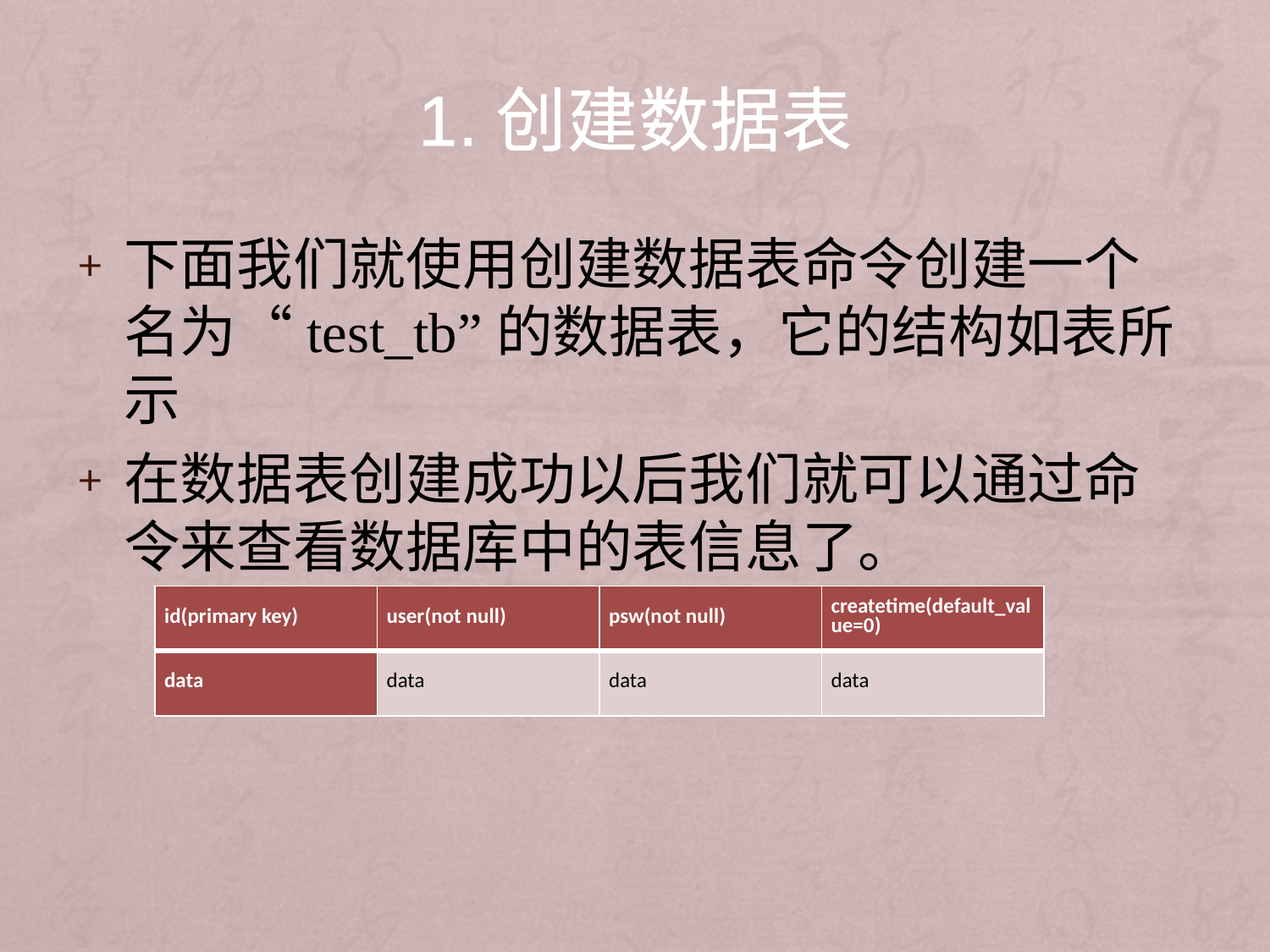

# 1.创建数据表
下面我们就使用创建数据表命令创建一个名为“test_tb”的数据表，它的结构如表所示
在数据表创建成功以后我们就可以通过命令来查看数据库中的表信息了。
| id(primary key) | user(not null) | psw(not null) | createtime(default\_value=0) |
| --- | --- | --- | --- |
| data | data | data | data |